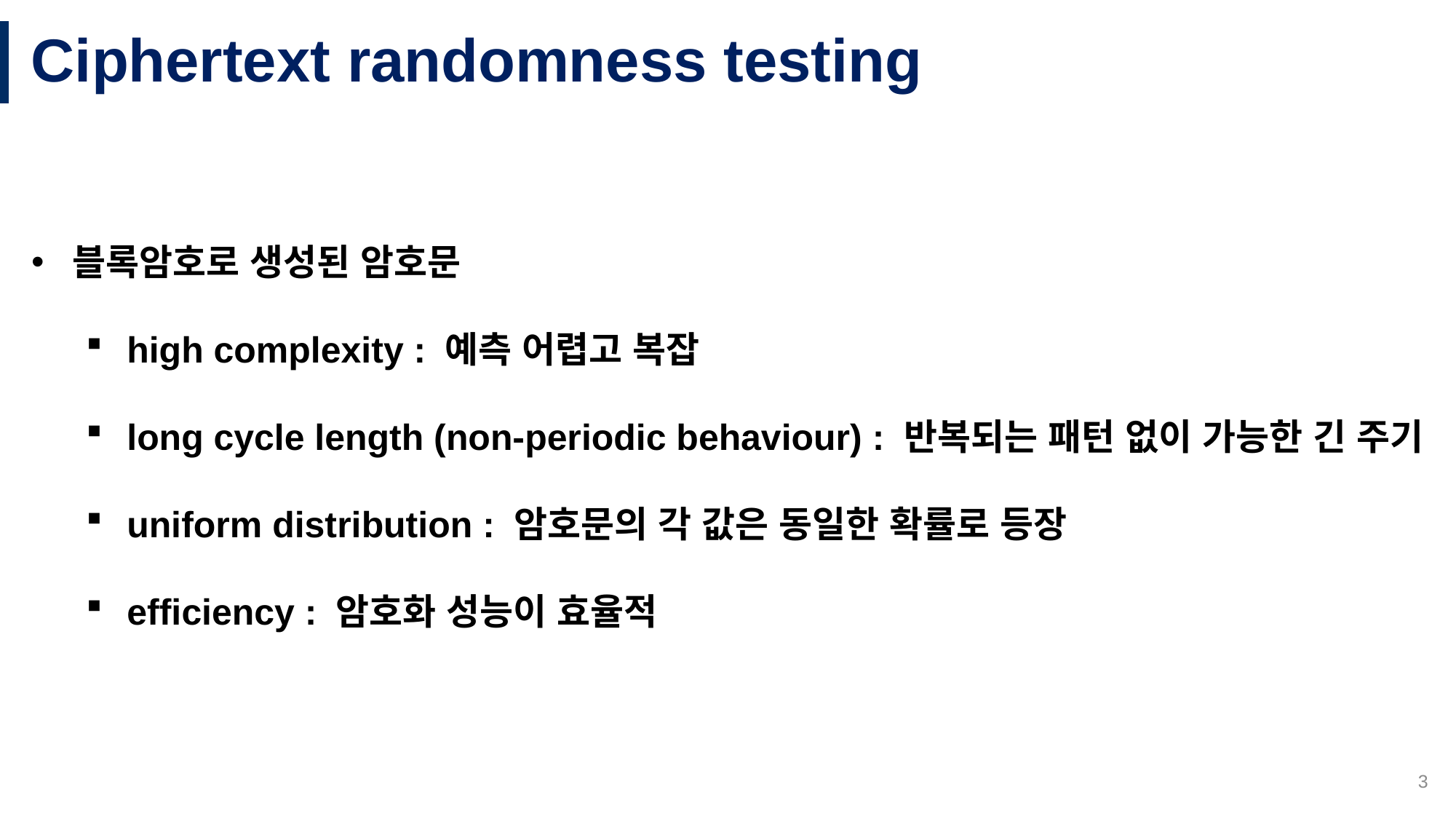

# Ciphertext randomness testing
블록암호로 생성된 암호문
high complexity : 예측 어렵고 복잡
long cycle length (non-periodic behaviour) : 반복되는 패턴 없이 가능한 긴 주기
uniform distribution : 암호문의 각 값은 동일한 확률로 등장
efficiency : 암호화 성능이 효율적
3